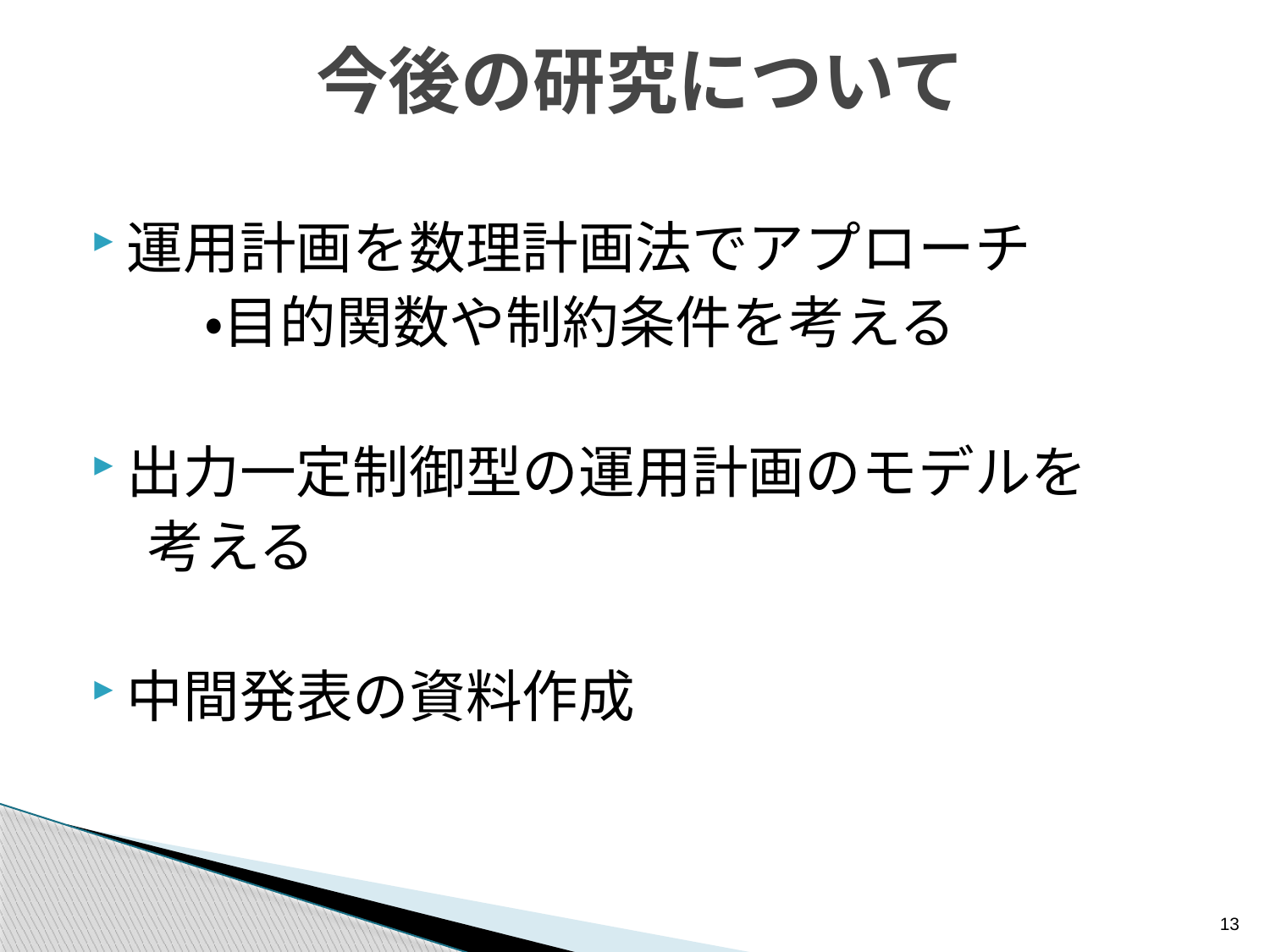

# 今後の研究について
運用計画を数理計画法でアプローチ
　　・目的関数や制約条件を考える

出力一定制御型の運用計画のモデルを
　考える

中間発表の資料作成

13